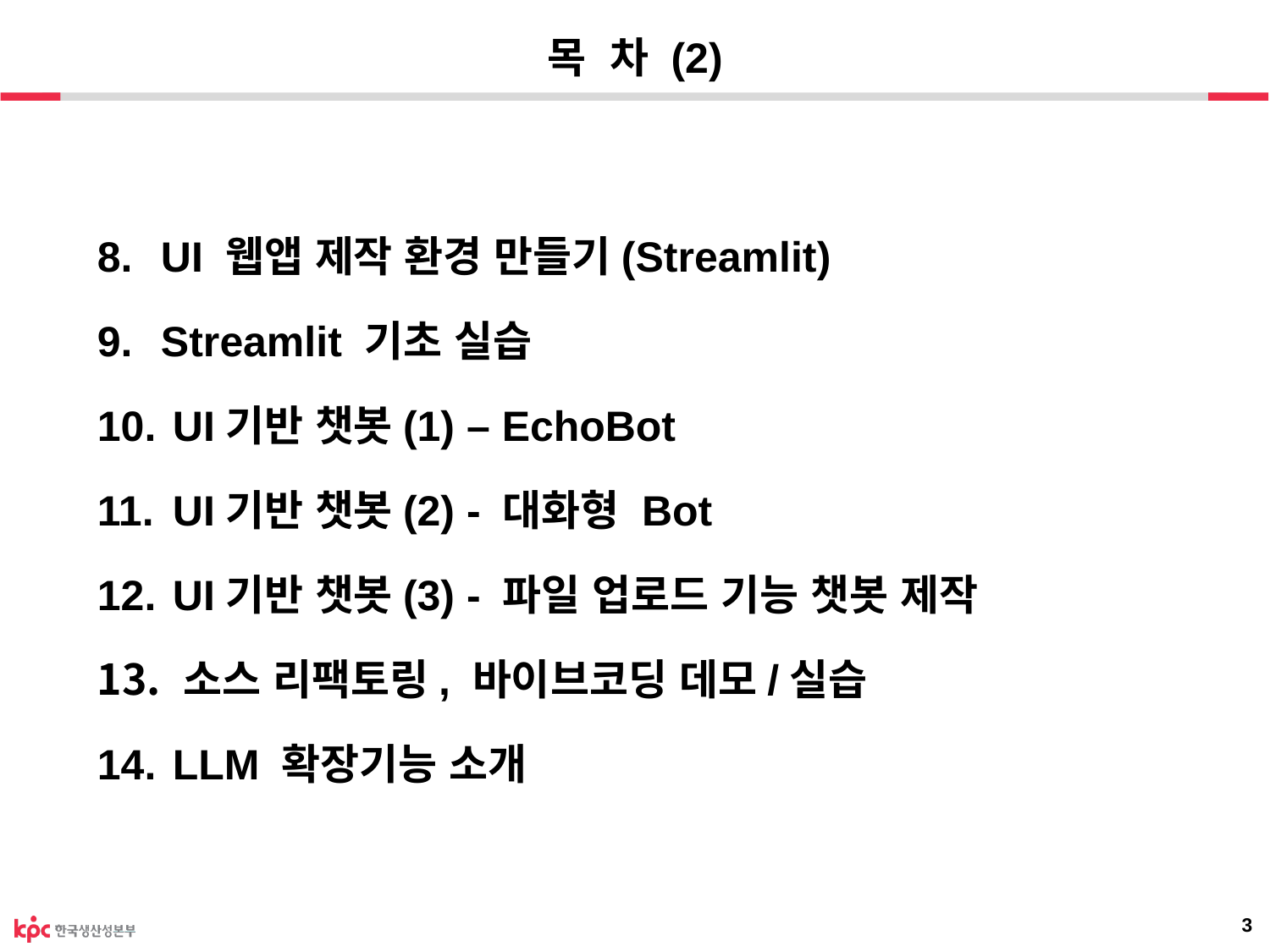

# 목  차 (2)
UI 웹앱 제작 환경 만들기(Streamlit)
Streamlit 기초 실습
 UI기반 챗봇(1) – EchoBot
 UI기반 챗봇(2) - 대화형 Bot
 UI기반 챗봇(3) - 파일 업로드 기능 챗봇 제작
 소스 리팩토링, 바이브코딩 데모/실습
 LLM 확장기능 소개